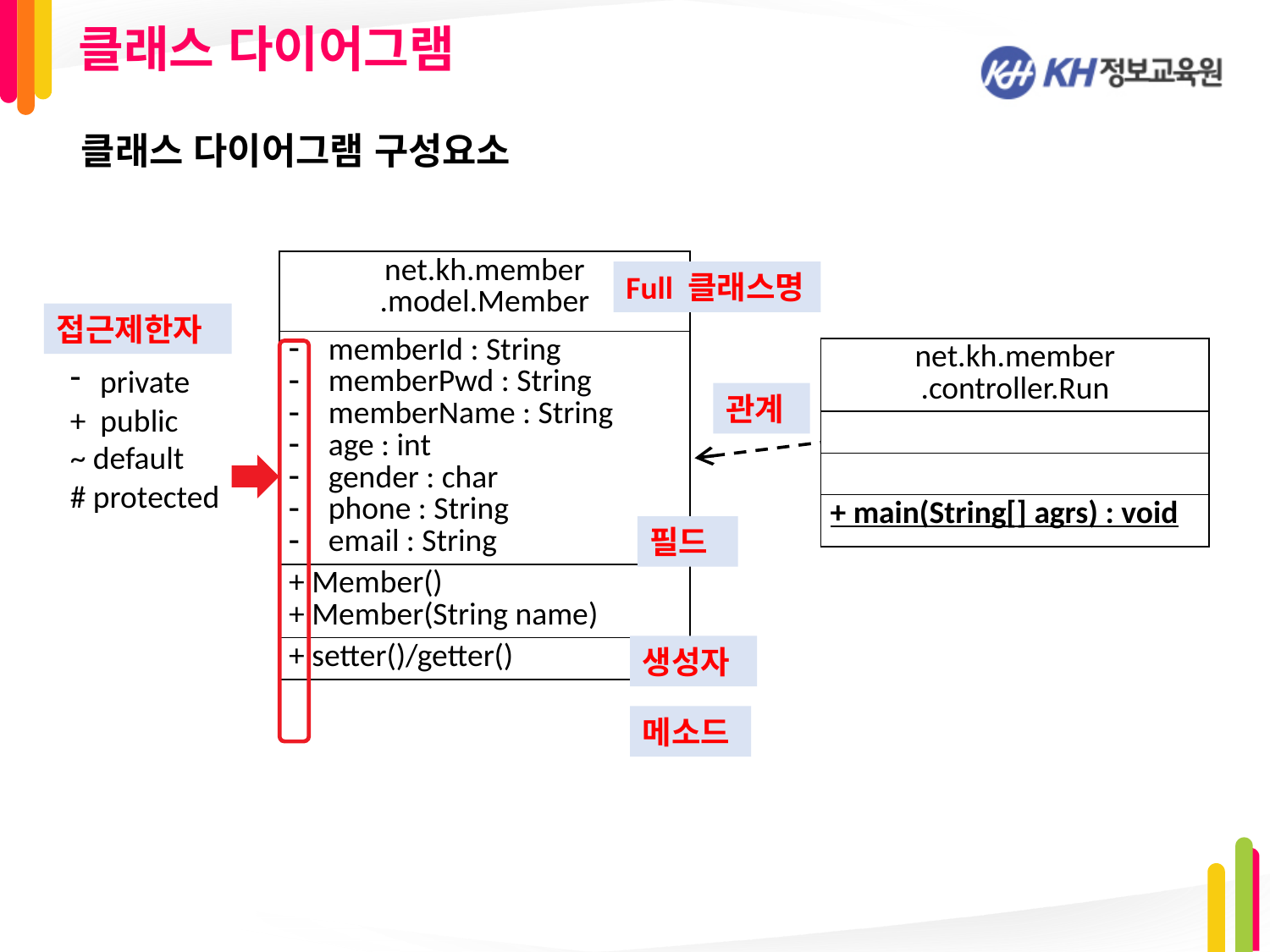

클래스 다이어그램
클래스 다이어그램 구성요소
| net.kh.member .model.Member |
| --- |
| memberId : String memberPwd : String memberName : String age : int gender : char phone : String email : String |
| + Member() + Member(String name) |
| + setter()/getter() |
Full 클래스명
접근제한자
| net.kh.member .controller.Run |
| --- |
|  |
|  |
| + main(String[] agrs) : void |

private
+  public
~ default
# protected
관계

필드
생성자
메소드